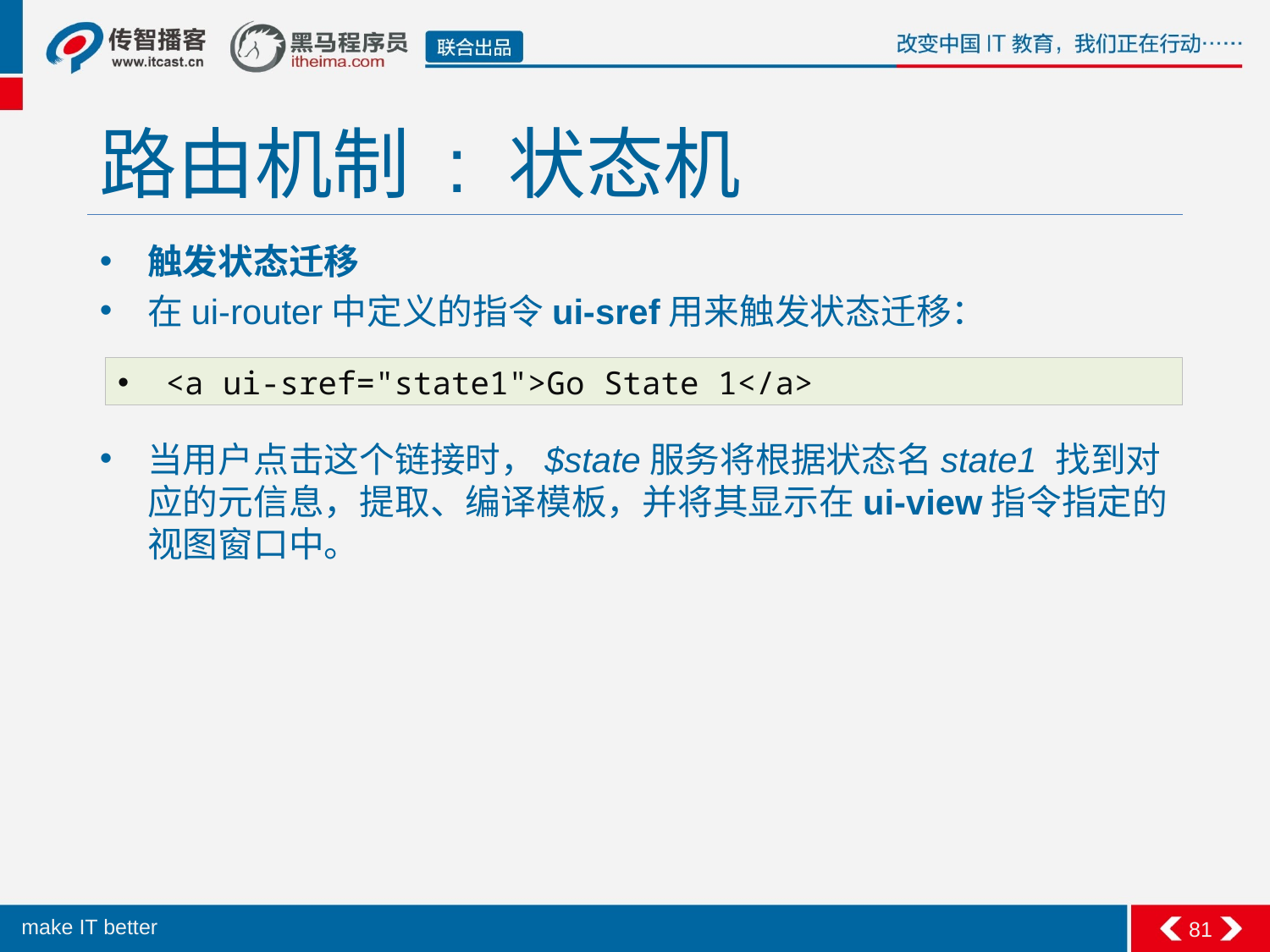

# 路由机制 : 状态机
触发状态迁移
在ui-router中定义的指令ui-sref用来触发状态迁移：

当用户点击这个链接时，$state服务将根据状态名state1 找到对应的元信息，提取、编译模板，并将其显示在ui-view指令指定的 视图窗口中。

<a ui-sref="state1">Go State 1</a>
81

make IT better